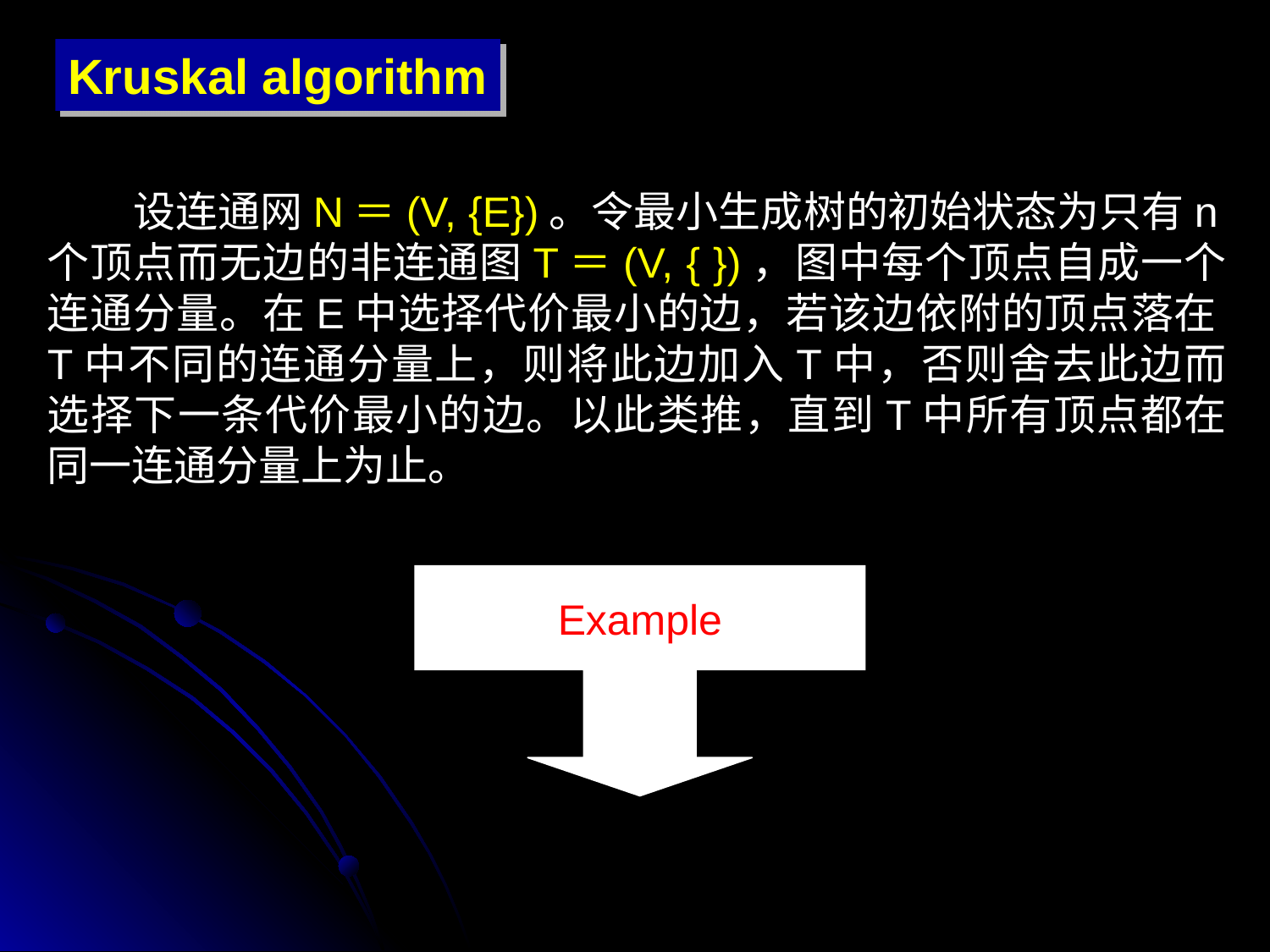

Kruskal algorithm
        设连通网N＝(V, {E})。令最小生成树的初始状态为只有n个顶点而无边的非连通图T＝(V, { })，图中每个顶点自成一个连通分量。在E中选择代价最小的边，若该边依附的顶点落在T中不同的连通分量上，则将此边加入T中，否则舍去此边而选择下一条代价最小的边。以此类推，直到T中所有顶点都在同一连通分量上为止。
Example